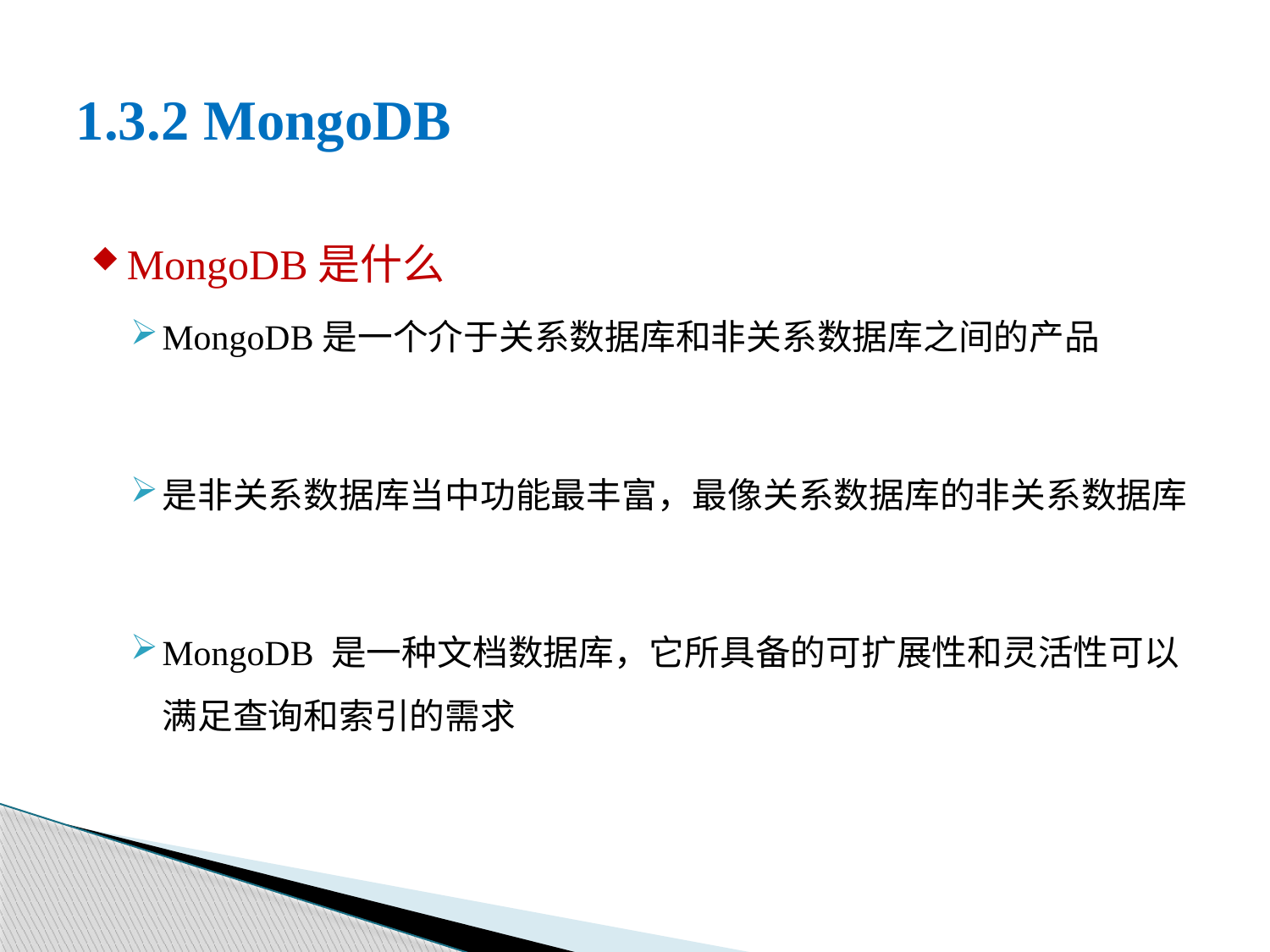

# 1.3.2 MongoDB
MongoDB是什么
MongoDB是一个介于关系数据库和非关系数据库之间的产品

是非关系数据库当中功能最丰富，最像关系数据库的非关系数据库

MongoDB 是一种文档数据库，它所具备的可扩展性和灵活性可以满足查询和索引的需求